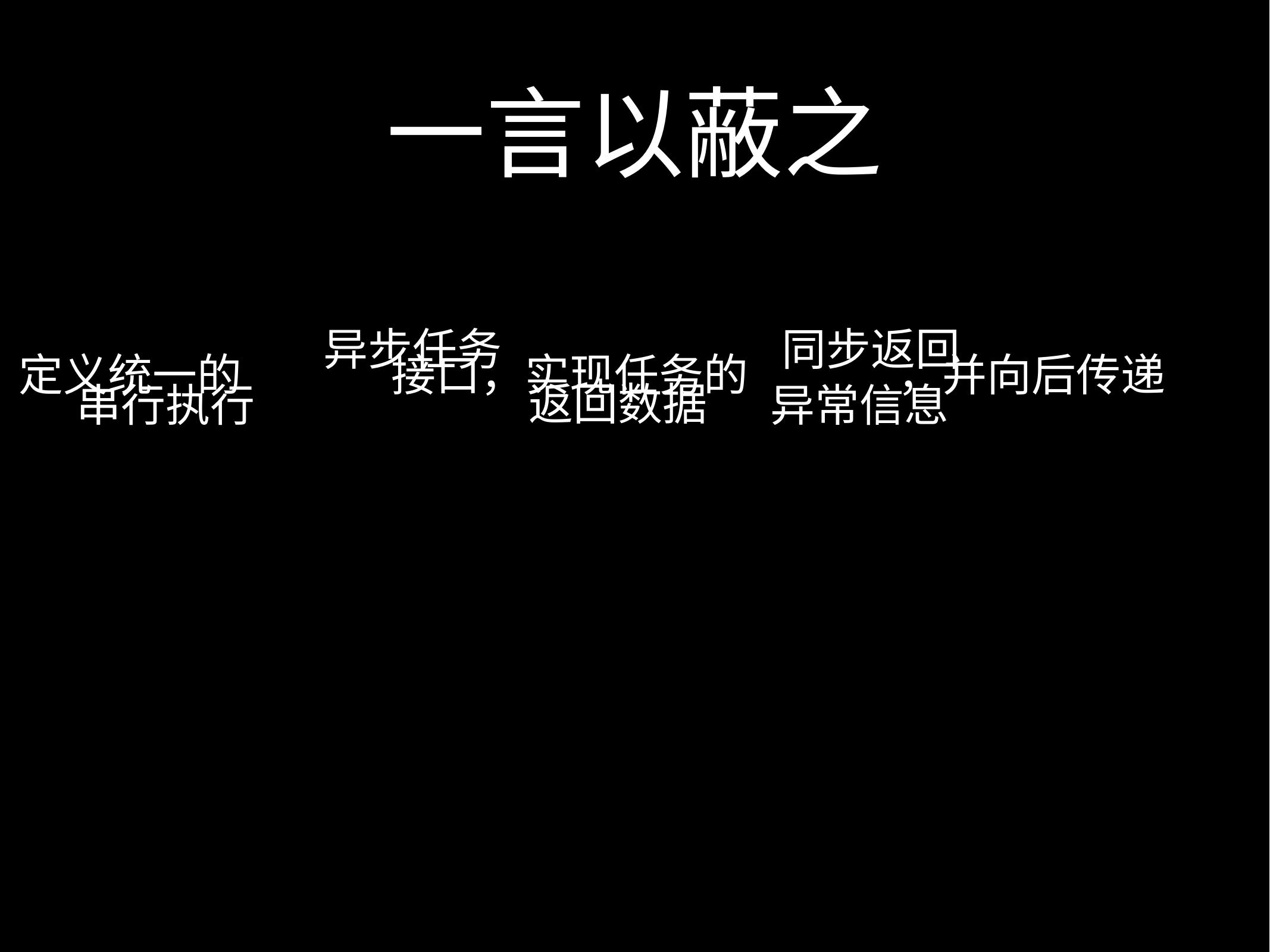

# 一言以蔽之
Promise是对于               ，定义统一的               接口，实现任务的               ，并向后传递               与                的编程规范。
异步任务
同步返回
返回数据
串行执行
异常信息